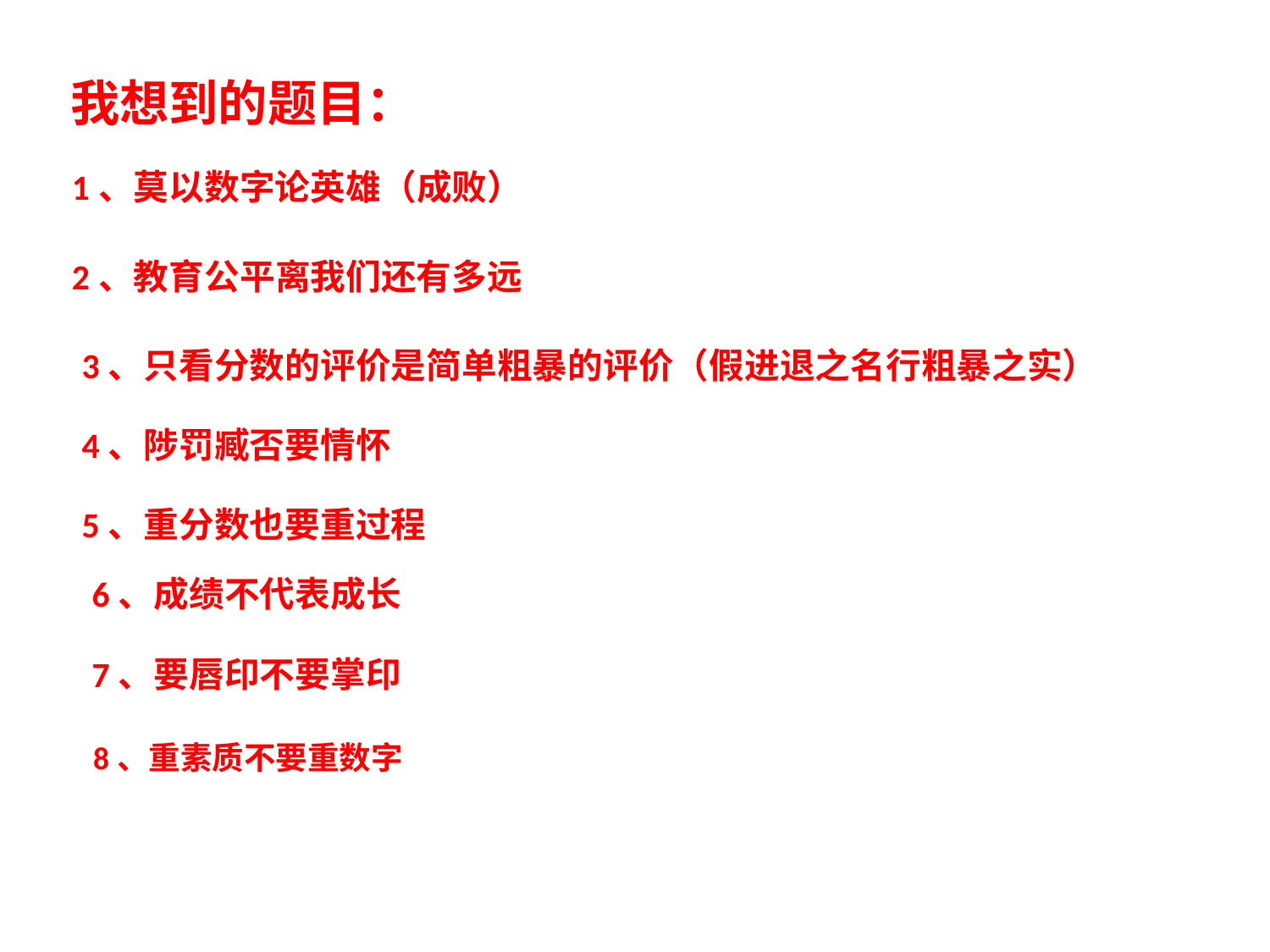

我想到的题目：

1、莫以数字论英雄（成败）
2、教育公平离我们还有多远
3、只看分数的评价是简单粗暴的评价（假进退之名行粗暴之实）
4、陟罚臧否要情怀
5、重分数也要重过程
6、成绩不代表成长
7、要唇印不要掌印
8、重素质不要重数字